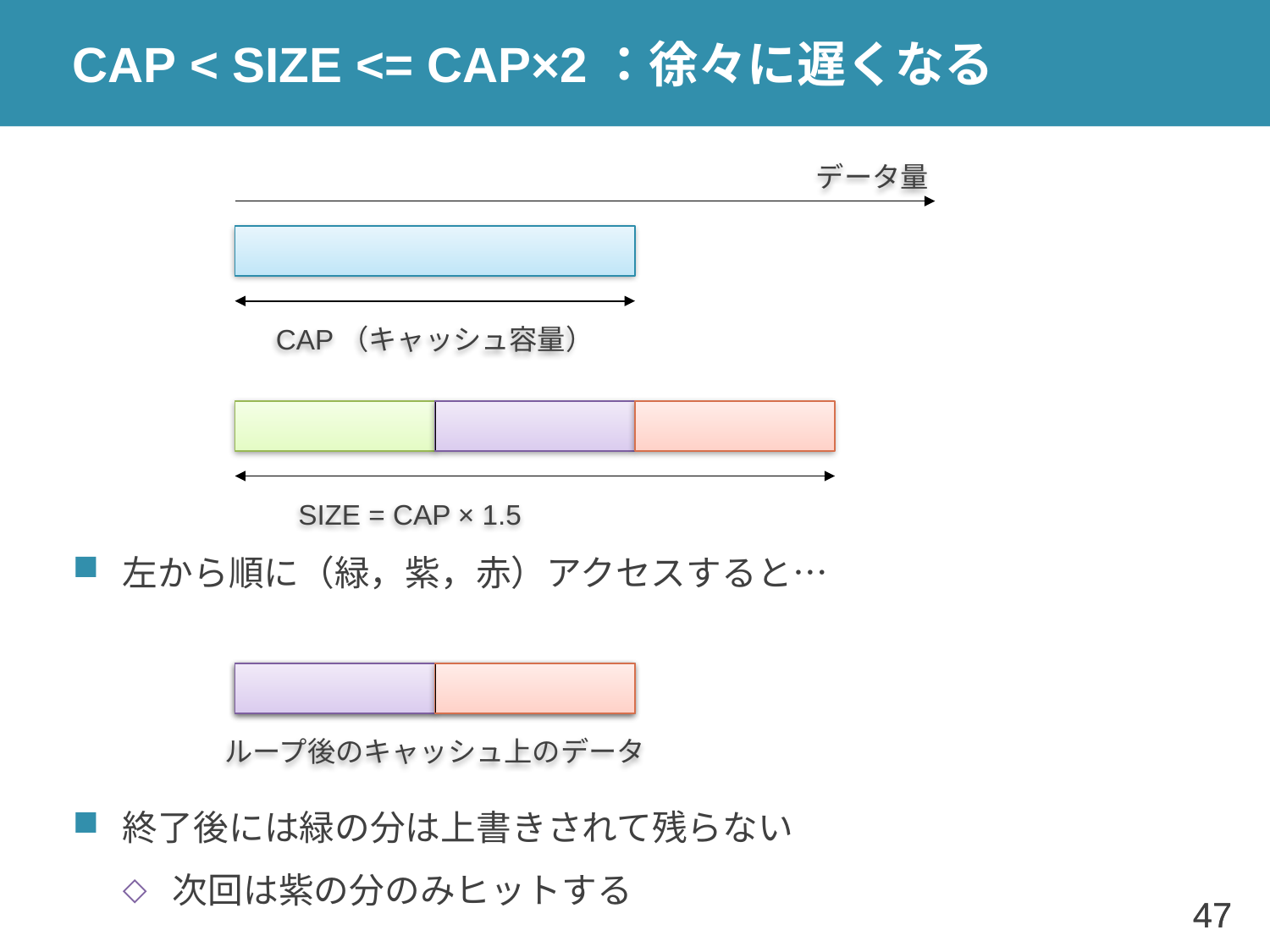

# CAP < SIZE <= CAP×2：徐々に遅くなる
データ量

CAP（キャッシュ容量）

SIZE = CAP × 1.5
左から順に（緑，紫，赤）アクセスすると…

ループ後のキャッシュ上のデータ
終了後には緑の分は上書きされて残らない
次回は紫の分のみヒットする